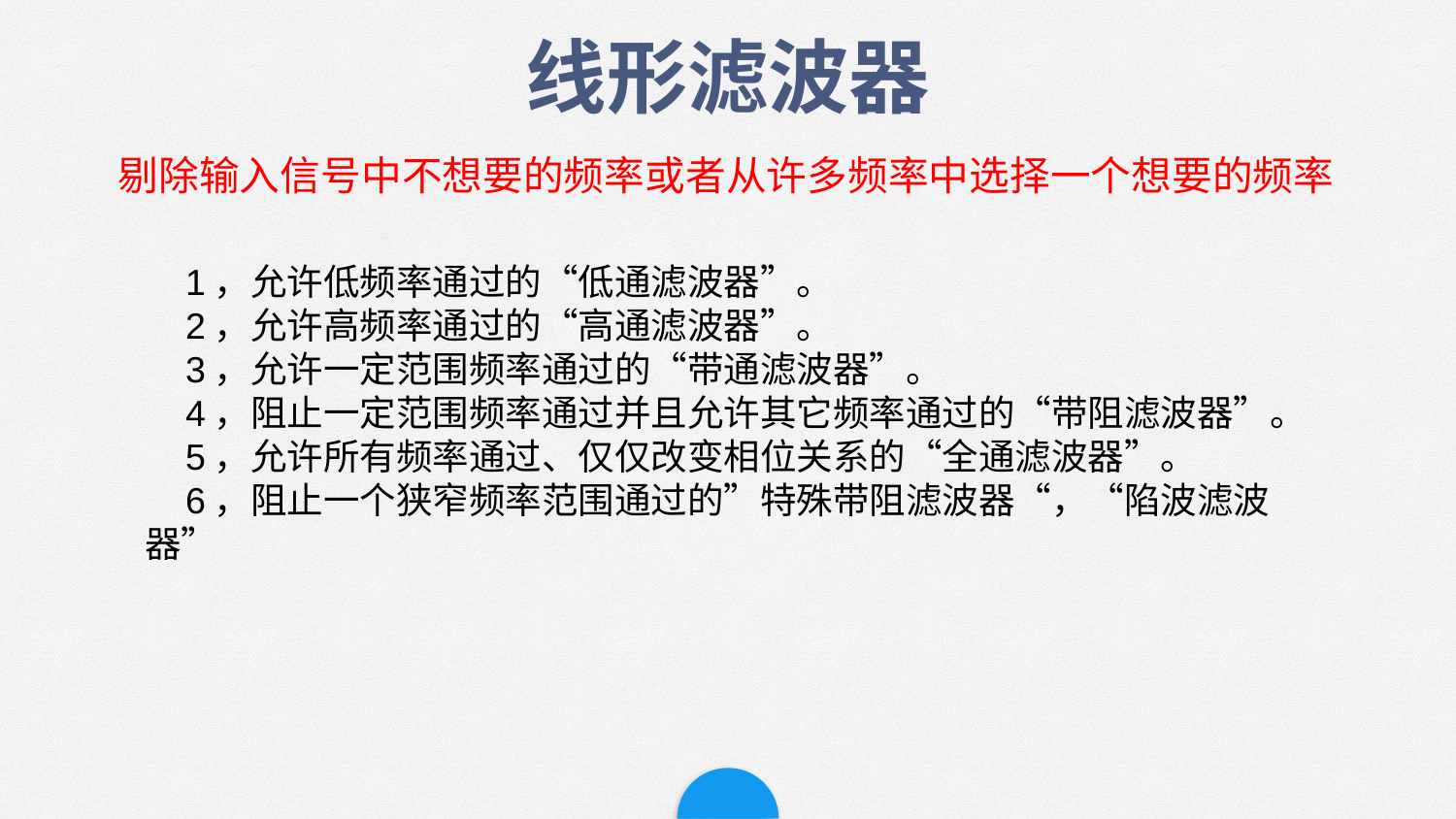

线形滤波器
剔除输入信号中不想要的频率或者从许多频率中选择一个想要的频率
    1，允许低频率通过的“低通滤波器”。
    2，允许高频率通过的“高通滤波器”。
    3，允许一定范围频率通过的“带通滤波器”。
    4，阻止一定范围频率通过并且允许其它频率通过的“带阻滤波器”。
    5，允许所有频率通过、仅仅改变相位关系的“全通滤波器”。
    6，阻止一个狭窄频率范围通过的”特殊带阻滤波器“，“陷波滤波器”

7